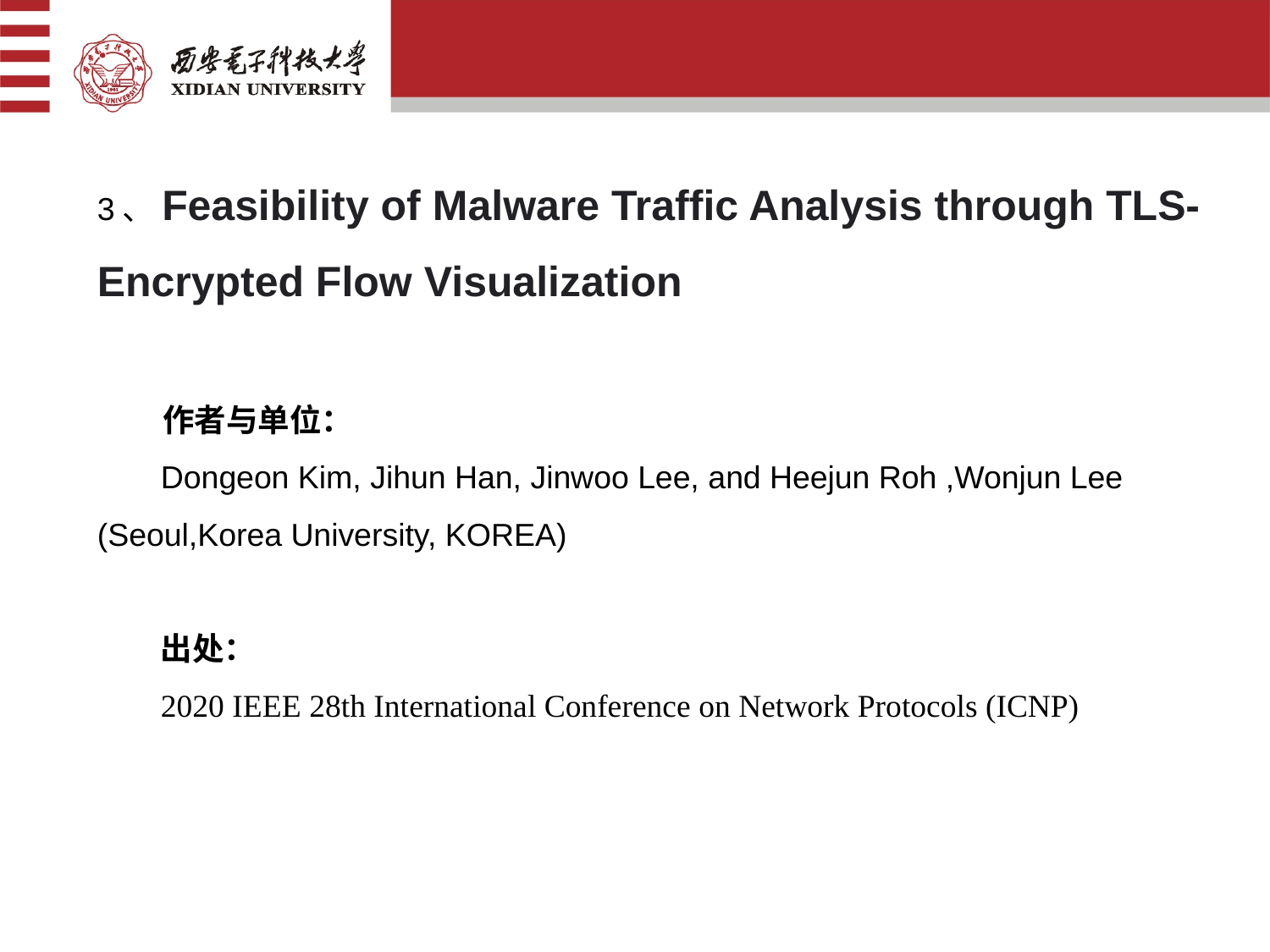

3、Feasibility of Malware Traffic Analysis through TLS-Encrypted Flow Visualization

        作者与单位：
Dongeon Kim, Jihun Han, Jinwoo Lee, and Heejun Roh ,Wonjun Lee (Seoul,Korea University, KOREA)

出处：
2020 IEEE 28th International Conference on Network Protocols (ICNP)